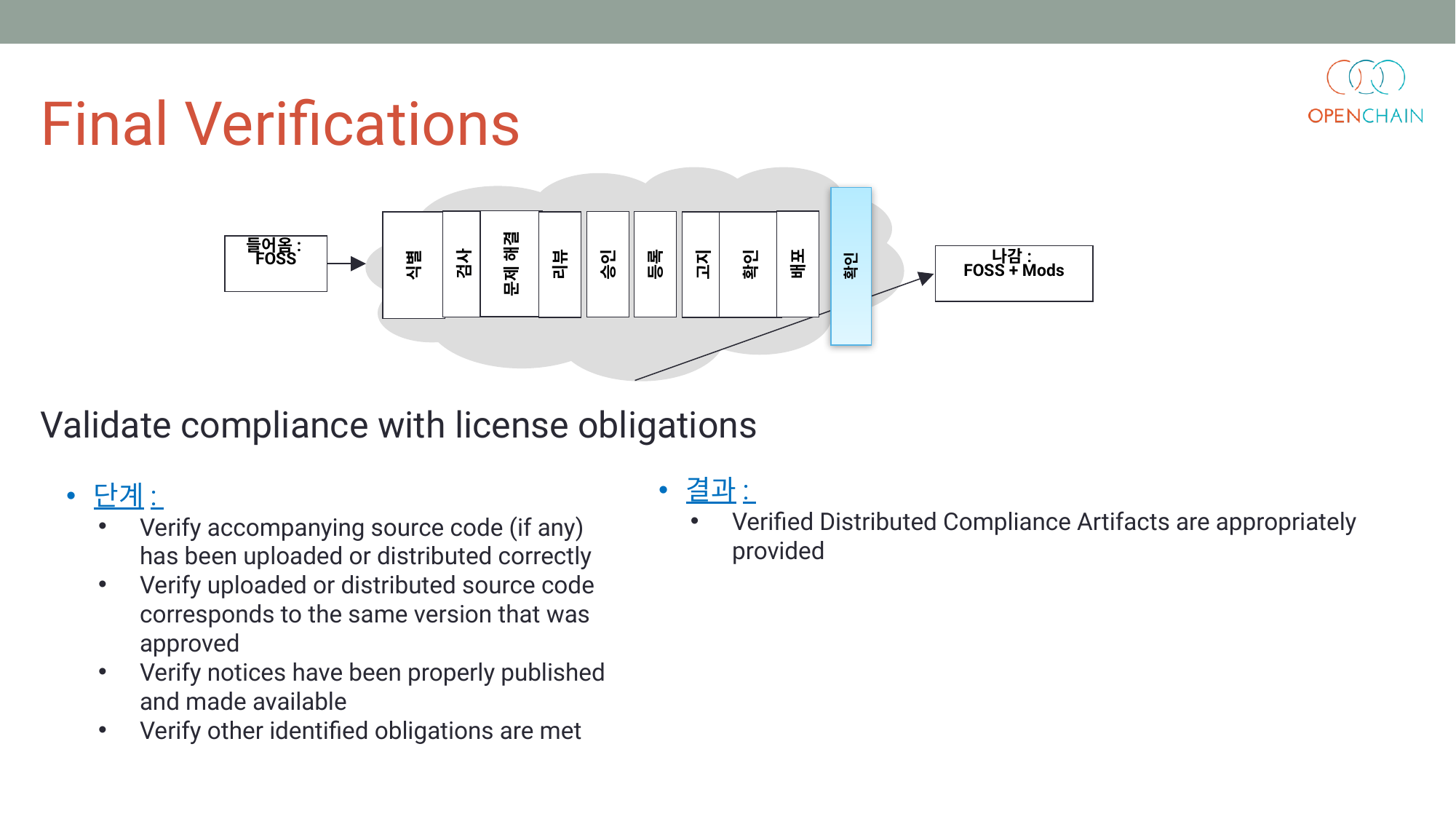

Final Verifications

문제 해결
확인
식별
들어옴:
FOSS
검사
배포
등록
승인
리뷰
고지
나감:
FOSS + Mods
확인
Validate compliance with license obligations
결과:
Verified Distributed Compliance Artifacts are appropriately provided

단계:
Verify accompanying source code (if any) has been uploaded or distributed correctly
Verify uploaded or distributed source code corresponds to the same version that was approved
Verify notices have been properly published and made available
Verify other identified obligations are met